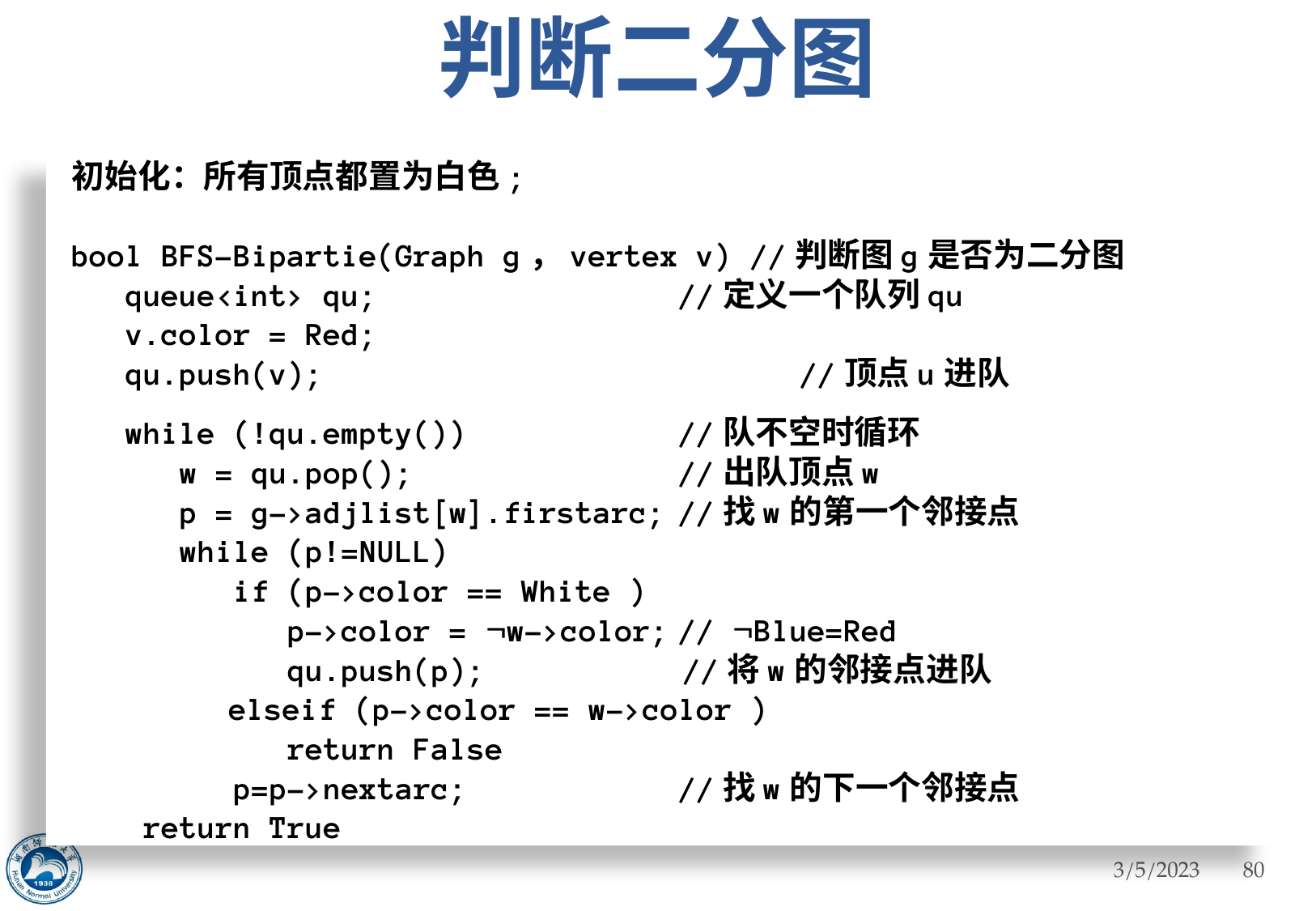

# 判断二分图
初始化：所有顶点都置为白色;

bool BFS-Bipartie(Graph g，vertex v) //判断图g是否为二分图
   queue<int> qu;			//定义一个队列qu
   v.color = Red;
   qu.push(v);				//顶点u进队
   while (!qu.empty())		//队不空时循环
      w = qu.pop(); 			//出队顶点w
      p = g->adjlist[w].firstarc;	//找w的第一个邻接点
      while (p!=NULL)
         if (p->color == White )
            p->color = ¬w->color;	// ¬Blue=Red
            qu.push(p);	       //将w的邻接点进队
 	  elseif (p->color == w->color )
            return False
         p=p->nextarc;		//找w的下一个邻接点
    return True
3/5/2023
80